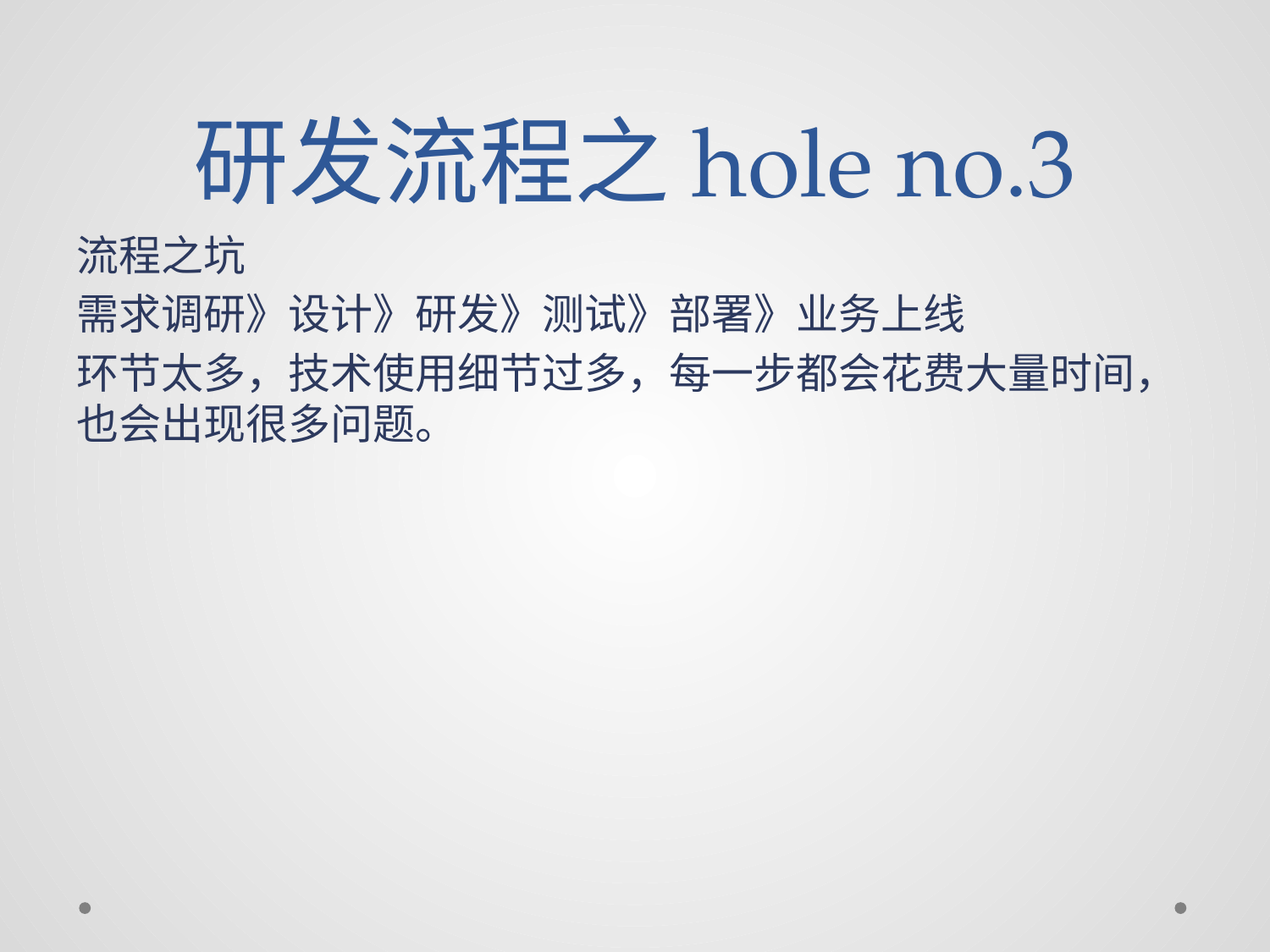

# 研发流程之hole no.3
流程之坑
需求调研》设计》研发》测试》部署》业务上线
环节太多，技术使用细节过多，每一步都会花费大量时间，也会出现很多问题。